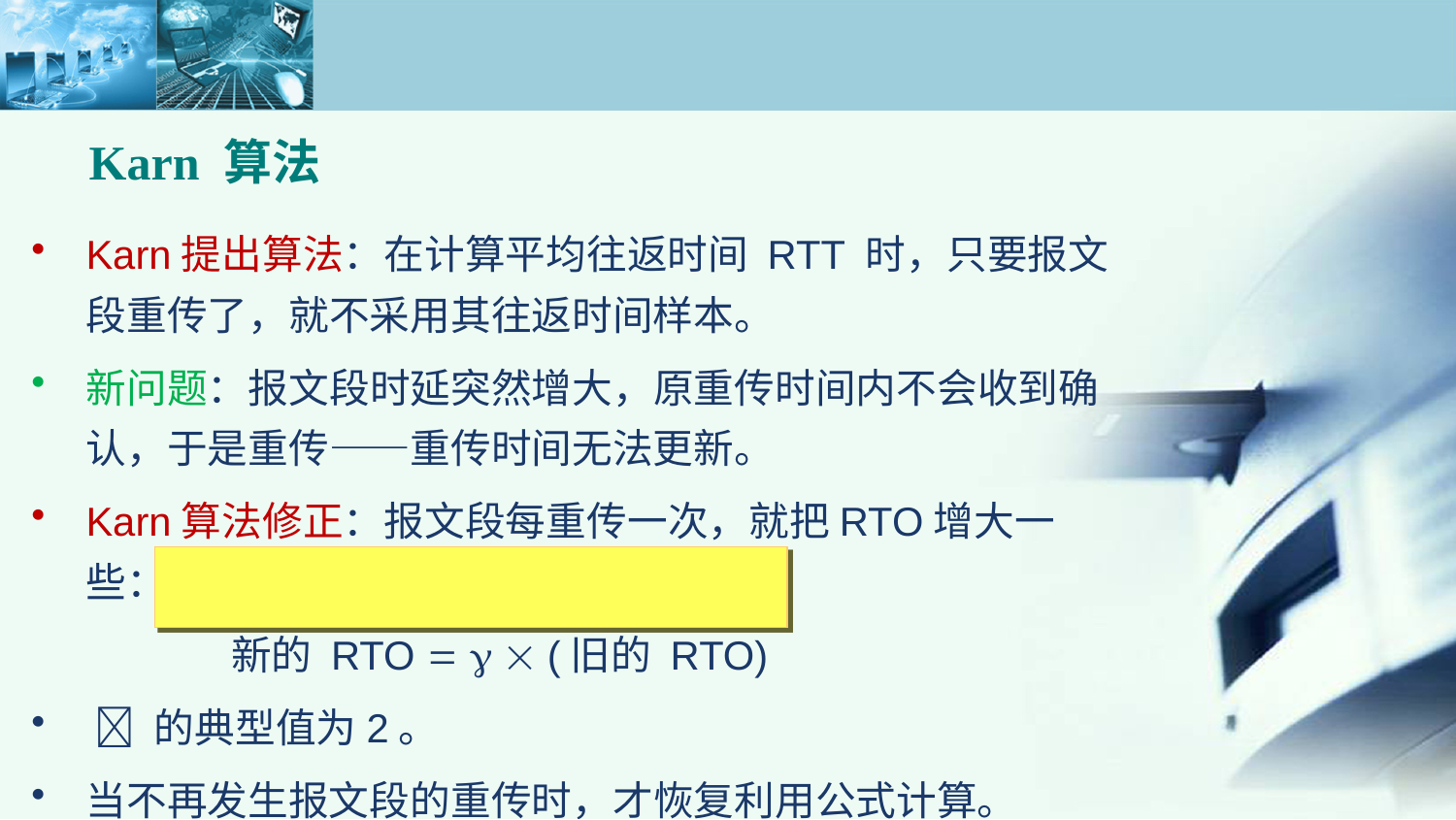

# Karn 算法
Karn提出算法：在计算平均往返时间 RTT 时，只要报文段重传了，就不采用其往返时间样本。
新问题：报文段时延突然增大，原重传时间内不会收到确认，于是重传——重传时间无法更新。
Karn算法修正：报文段每重传一次，就把RTO增大一些：
新的 RTO = γ × (旧的 RTO)
 γ 的典型值为2。
当不再发生报文段的重传时，才恢复利用公式计算。